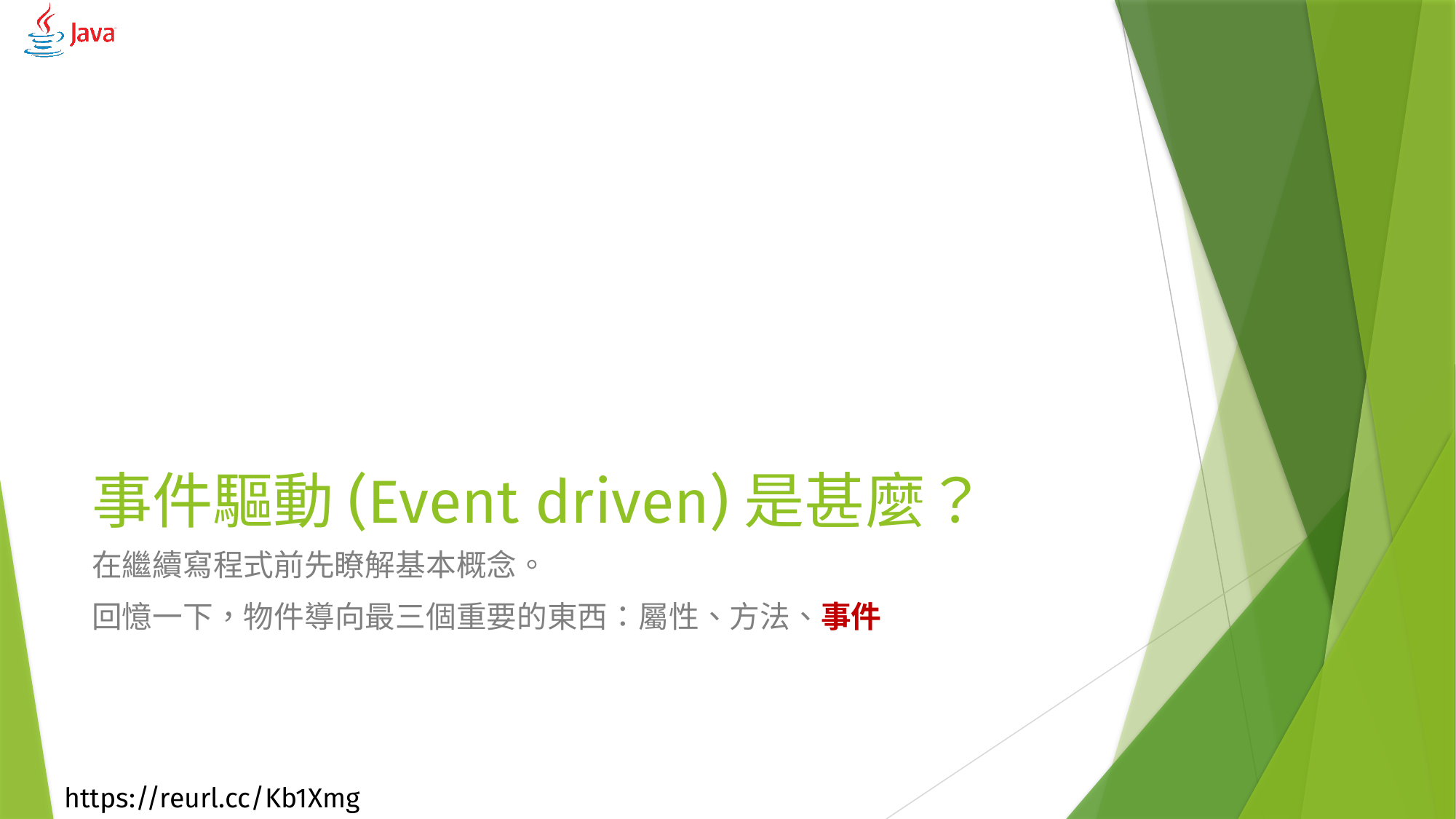

# 事件驅動(Event driven)是甚麼？
在繼續寫程式前先瞭解基本概念。
回憶一下，物件導向最三個重要的東西：屬性、方法、事件